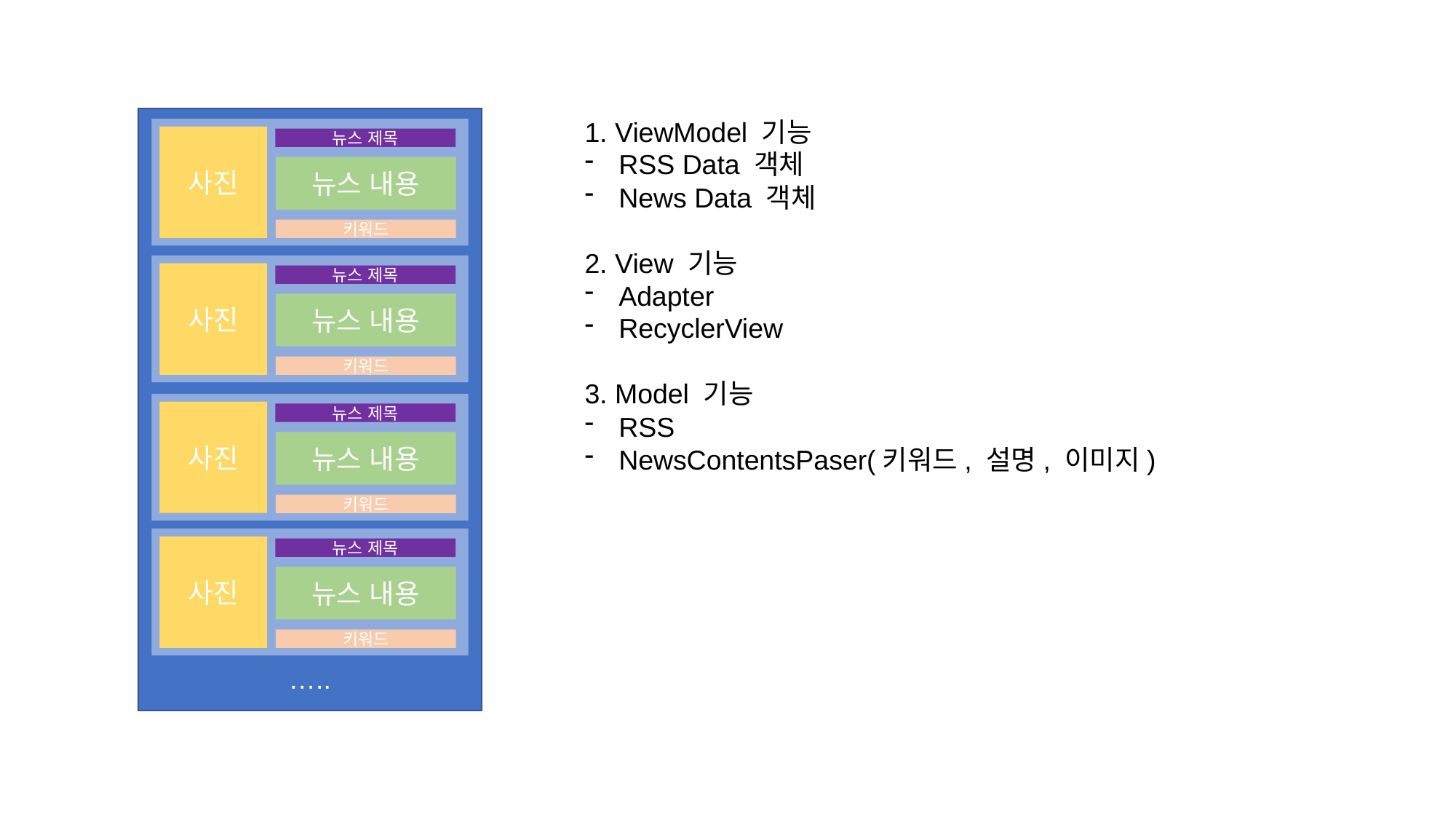

1. ViewModel 기능
RSS Data 객체
News Data 객체

2. View 기능
Adapter
RecyclerView

3. Model 기능
RSS
NewsContentsPaser(키워드, 설명, 이미지)

사진
뉴스 제목
뉴스 내용
키워드

사진
뉴스 제목
뉴스 내용
키워드

사진
뉴스 제목
뉴스 내용
키워드

사진
뉴스 제목
뉴스 내용
키워드
…..